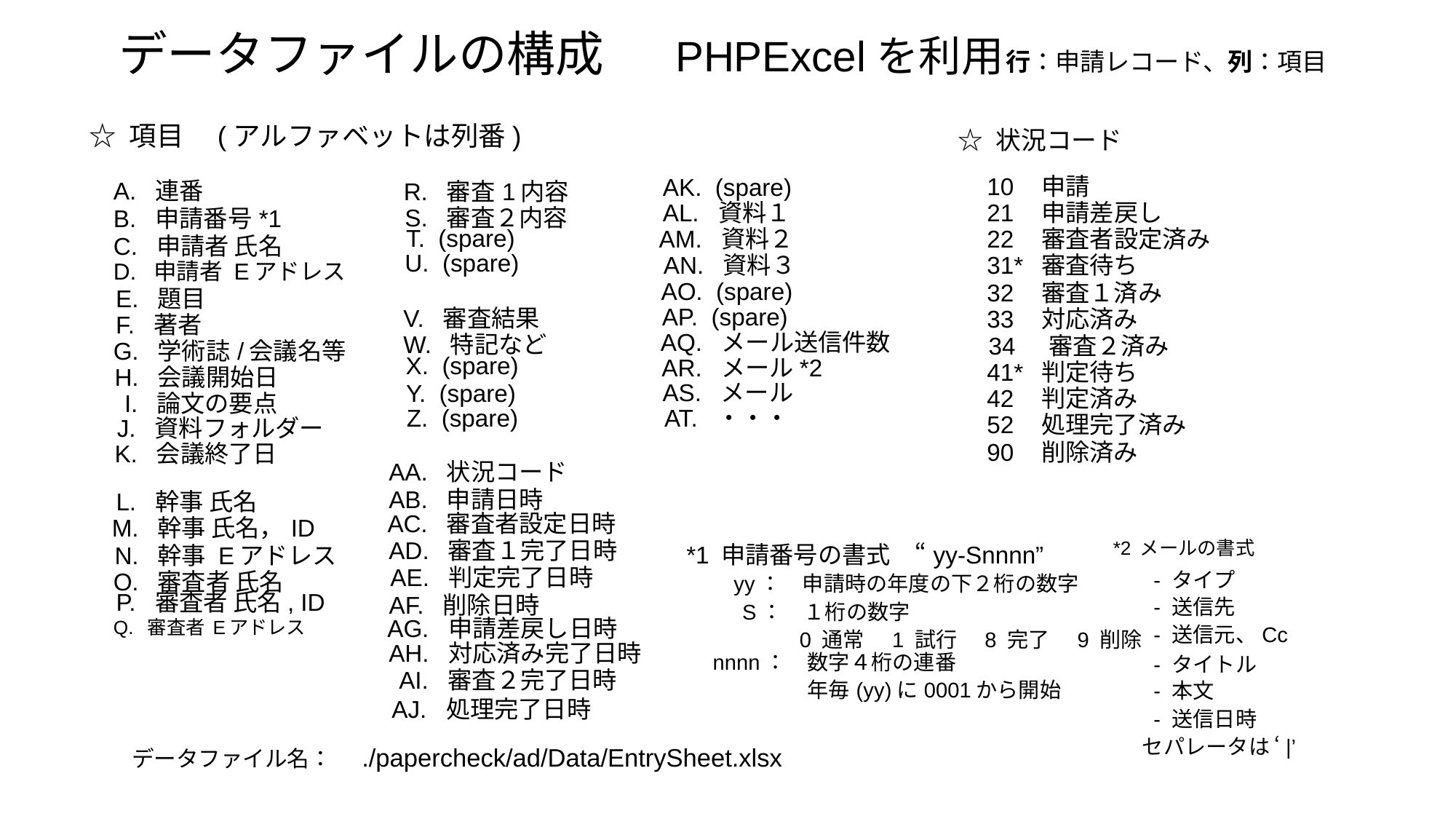

データファイルの構成 　PHPExcelを利用
行：申請レコード、列：項目

☆ 項目　(アルファベットは列番)
☆ 状況コード
10
申請
A.  連番
AK.  (spare)

R.  審査1内容
21
申請差戻し
AL.  資料１
S.  審査２内容
B.  申請番号*1
22
審査者設定済み
AM.  資料２
T.  (spare)
C.  申請者 氏名
U.  (spare)
31*
審査待ち
AN.  資料３
D.  申請者 Eアドレス
AO.  (spare)
32
審査１済み
E.  題目
V.  審査結果
AP.  (spare)

33
対応済み
F.  著者
W.  特記など
AQ.  メール送信件数
34
審査２済み
G.  学術誌/会議名等
X.  (spare)
AR.  メール*2
41*
判定待ち
H.  会議開始日
AS.  メール
Y.  (spare)
42
判定済み
I.  論文の要点
AT.  ・・・
Z.  (spare)
J.  資料フォルダー
52
処理完了済み
K.  会議終了日

90
削除済み
AA.  状況コード
AB.  申請日時
L.  幹事 氏名
AC.  審査者設定日時
M.  幹事 氏名，ID
AD.  審査１完了日時
*1 申請番号の書式　“yy-Snnnn”

*2 メールの書式
N.  幹事 Eアドレス
AE.  判定完了日時
O.  審査者 氏名
yy：　申請時の年度の下２桁の数字
- タイプ
AF.  削除日時
P.  審査者 氏名, ID
- 送信先
S：　１桁の数字
 　    0 通常　1 試行　8 完了　9 削除

AG.  申請差戻し日時
Q.  審査者 Eアドレス
- 送信元、Cc
AH.  対応済み完了日時
nnnn：　数字４桁の連番
　　　  　年毎(yy)に0001から開始
- タイトル
AI.  審査２完了日時
- 本文
AJ.  処理完了日時
- 送信日時
データファイル名：　./papercheck/ad/Data/EntrySheet.xlsx
セパレータは ‘|’